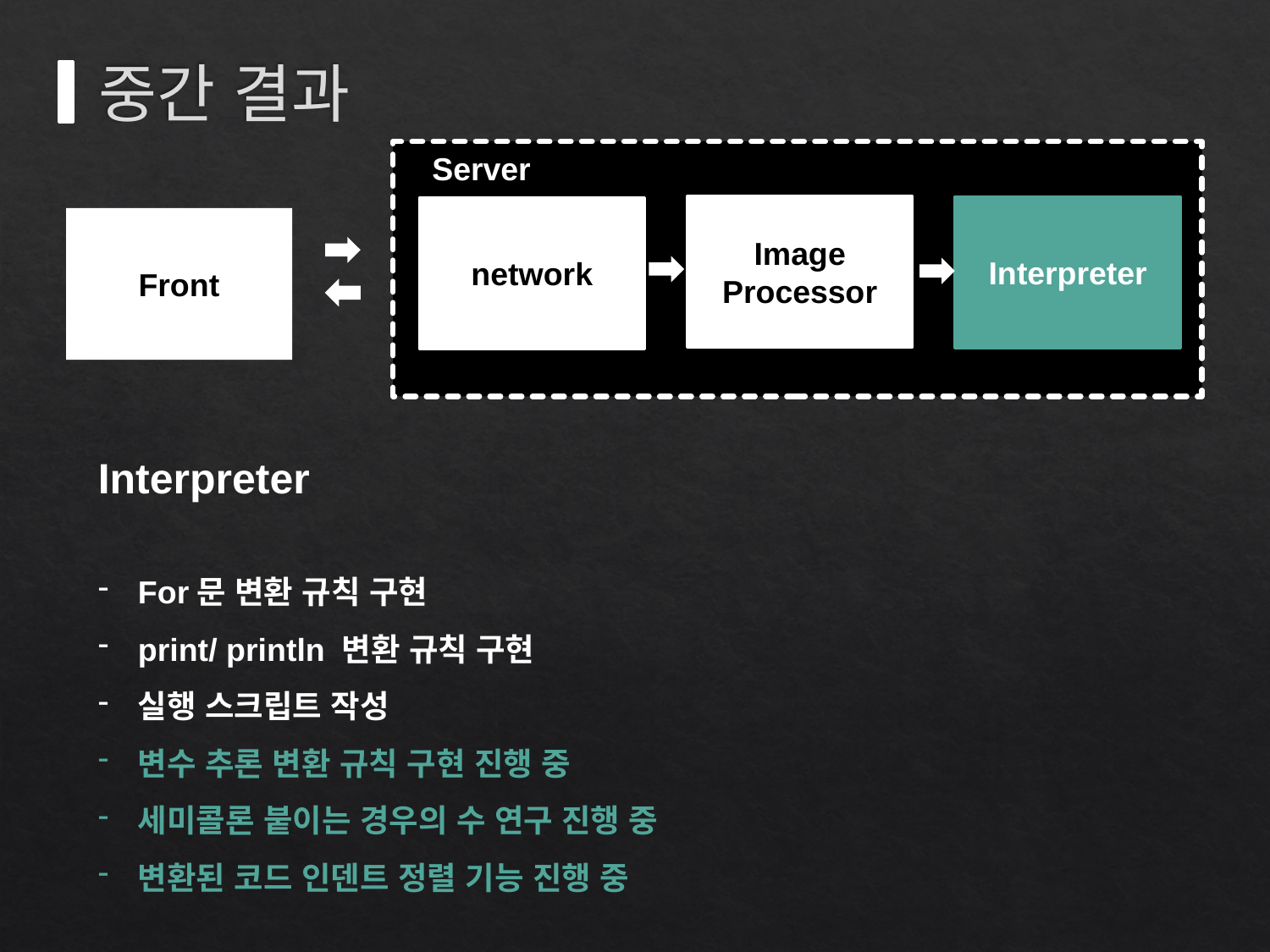

# 중간 결과

Server
Image Processor
Interpreter
network
Front

Interpreter

For문 변환 규칙 구현
print/ println 변환 규칙 구현
실행 스크립트 작성
변수 추론 변환 규칙 구현 진행 중
세미콜론 붙이는 경우의 수 연구 진행 중
변환된 코드 인덴트 정렬 기능 진행 중